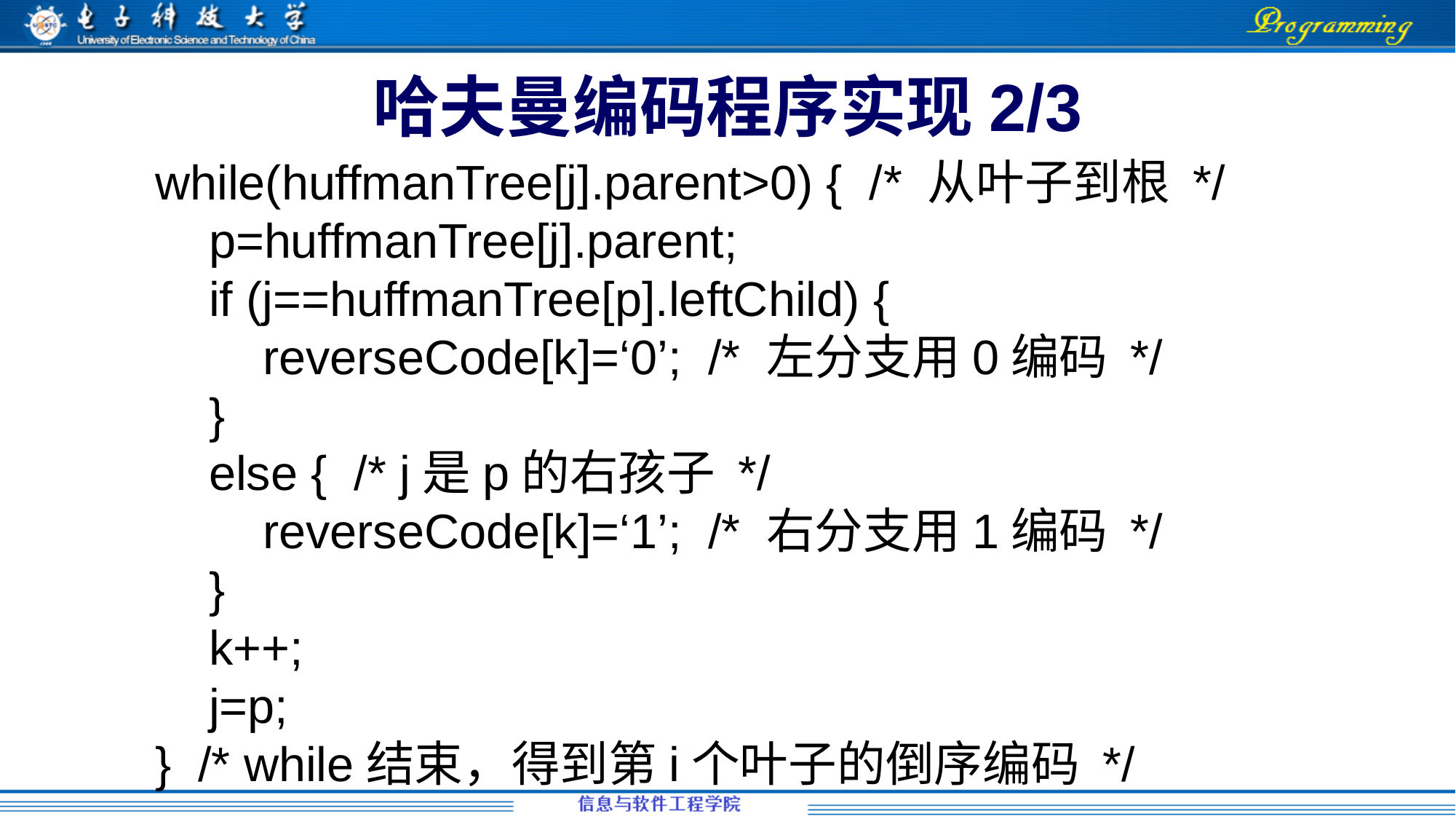

# 哈夫曼编码程序实现2/3
        while(huffmanTree[j].parent>0) {  /* 从叶子到根 */
            p=huffmanTree[j].parent;
            if (j==huffmanTree[p].leftChild) {
                reverseCode[k]=‘0’;  /* 左分支用0编码 */
            }
            else {  /* j是p的右孩子 */
                reverseCode[k]=‘1’;  /* 右分支用1编码 */
            }
            k++;
            j=p;
        }  /* while结束，得到第i个叶子的倒序编码 */